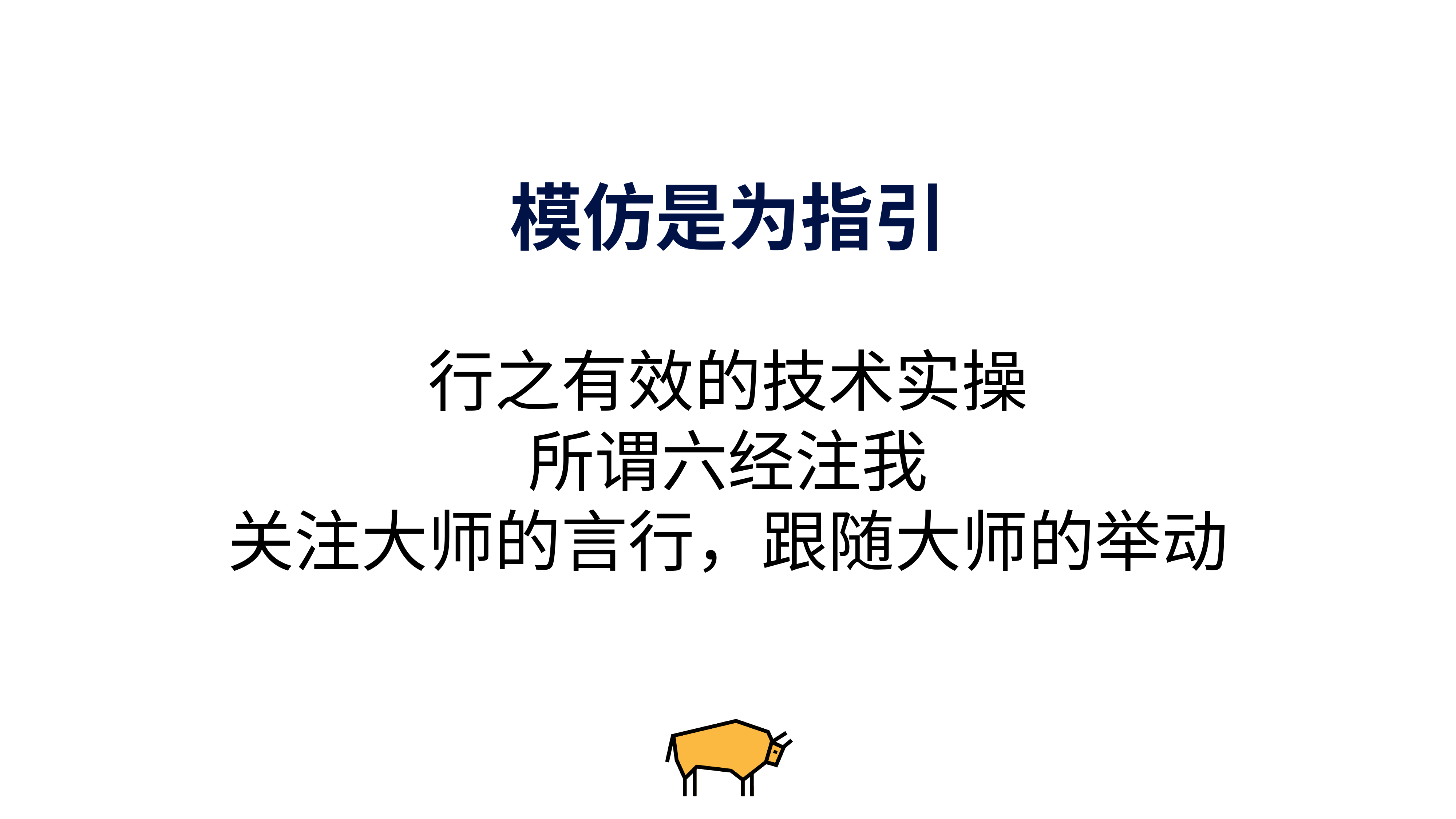

# 模仿是为指引 行之有效的技术实操 所谓六经注我 关注大师的言行，跟随大师的举动